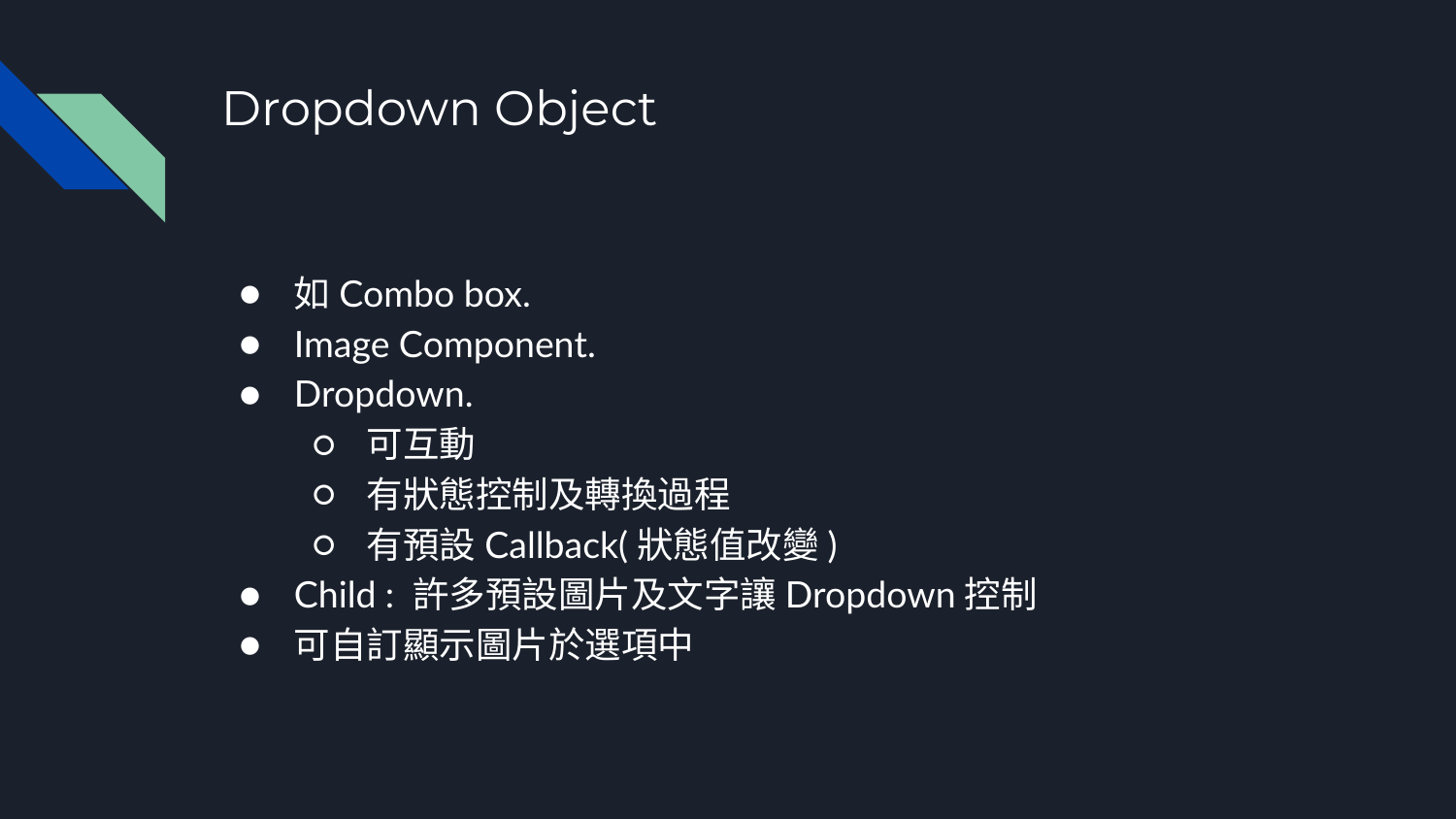

# Dropdown Object
如Combo box.
Image Component.
Dropdown.
可互動
有狀態控制及轉換過程
有預設Callback(狀態值改變)
Child : 許多預設圖片及文字讓Dropdown控制
可自訂顯示圖片於選項中